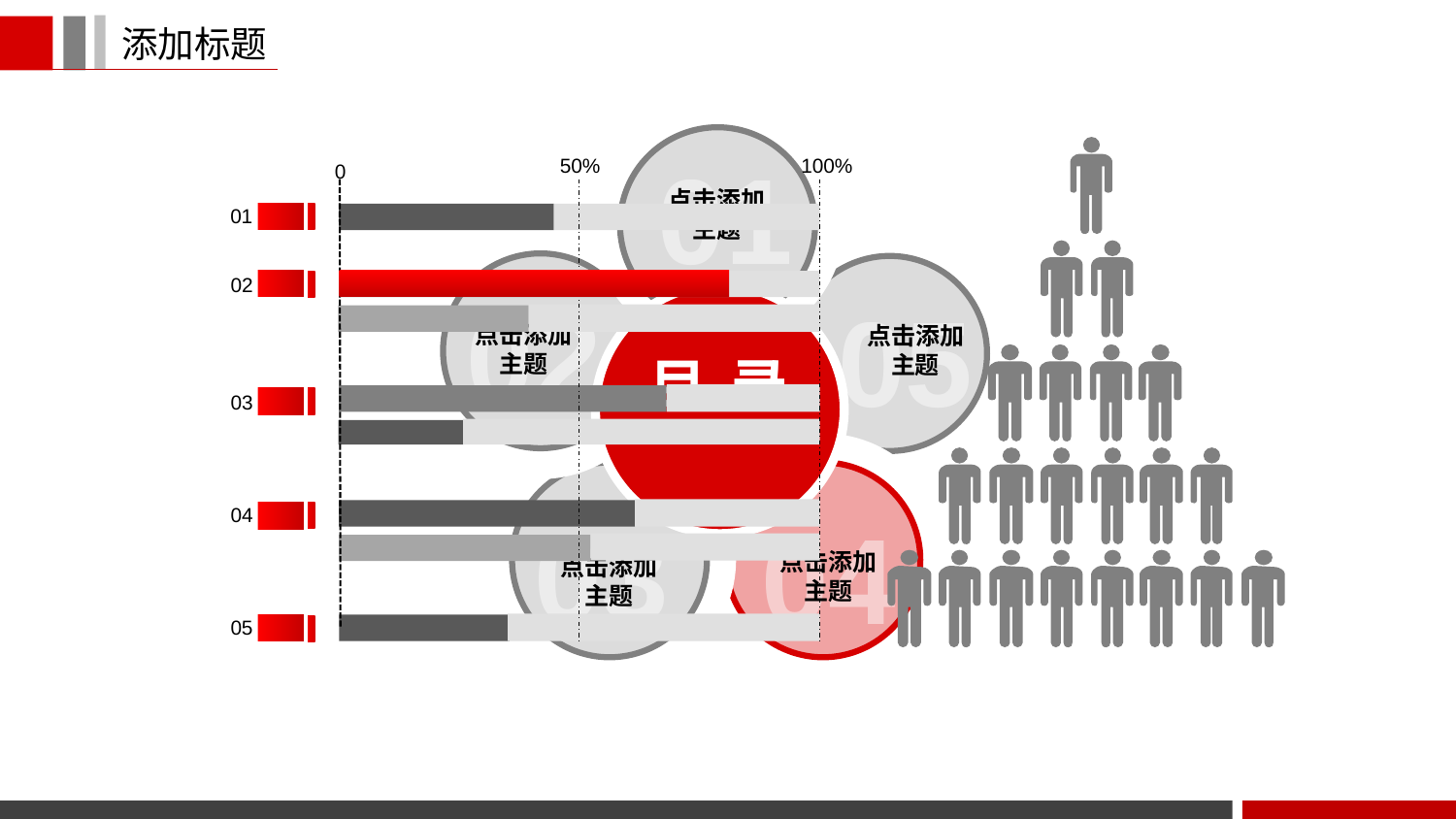

添加标题

01
点击添加
主题

100%
50%
0
01

02
点击添加
主题

05
点击添加
主题

02

目 录
CONTENTS

03

03
点击添加
主题

04
点击添加
主题

04

05